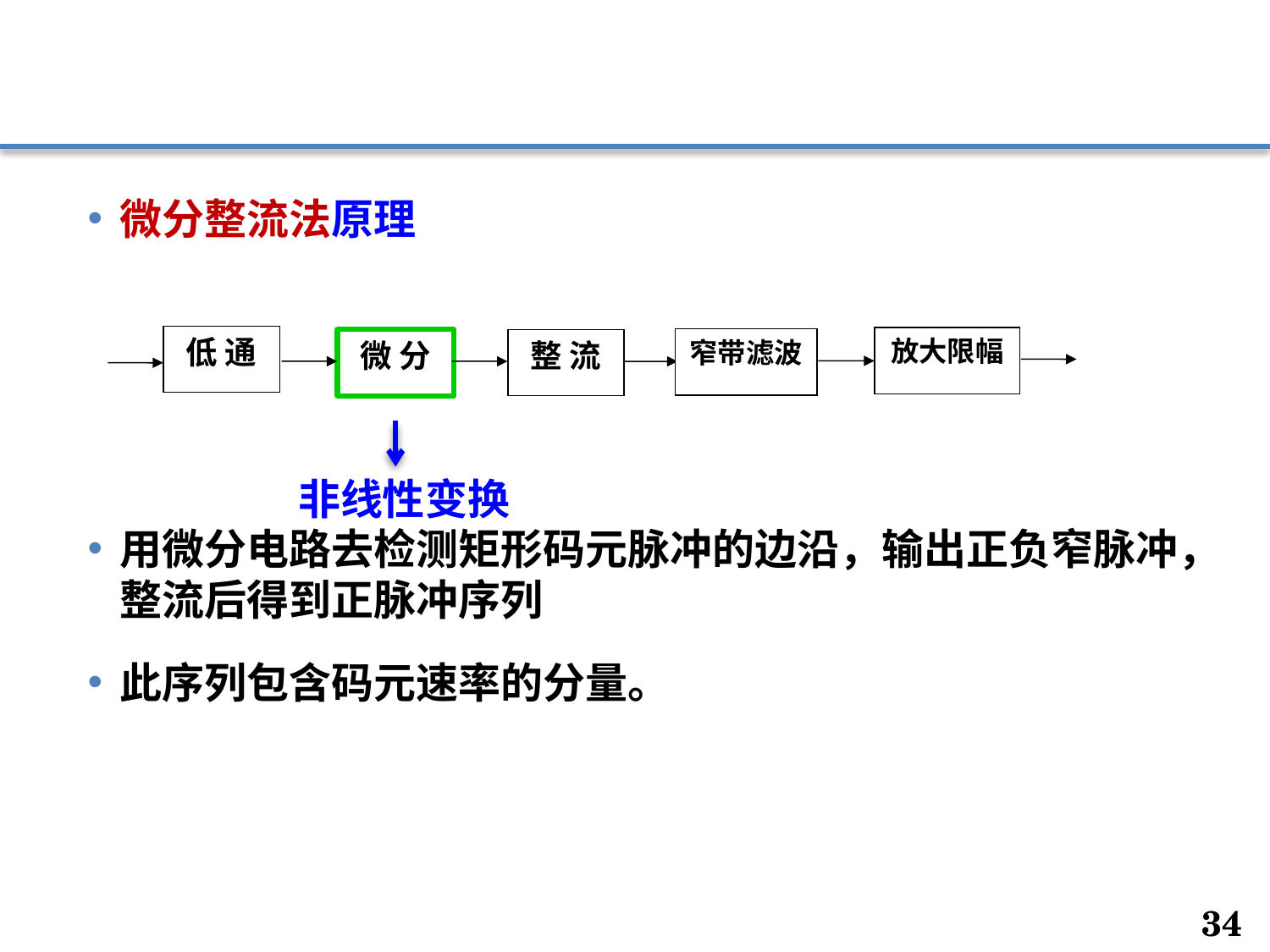

#
微分整流法原理

用微分电路去检测矩形码元脉冲的边沿，输出正负窄脉冲，整流后得到正脉冲序列
此序列包含码元速率的分量。
低 通
微 分

整 流

放大限幅

窄带滤波
非线性变换
34